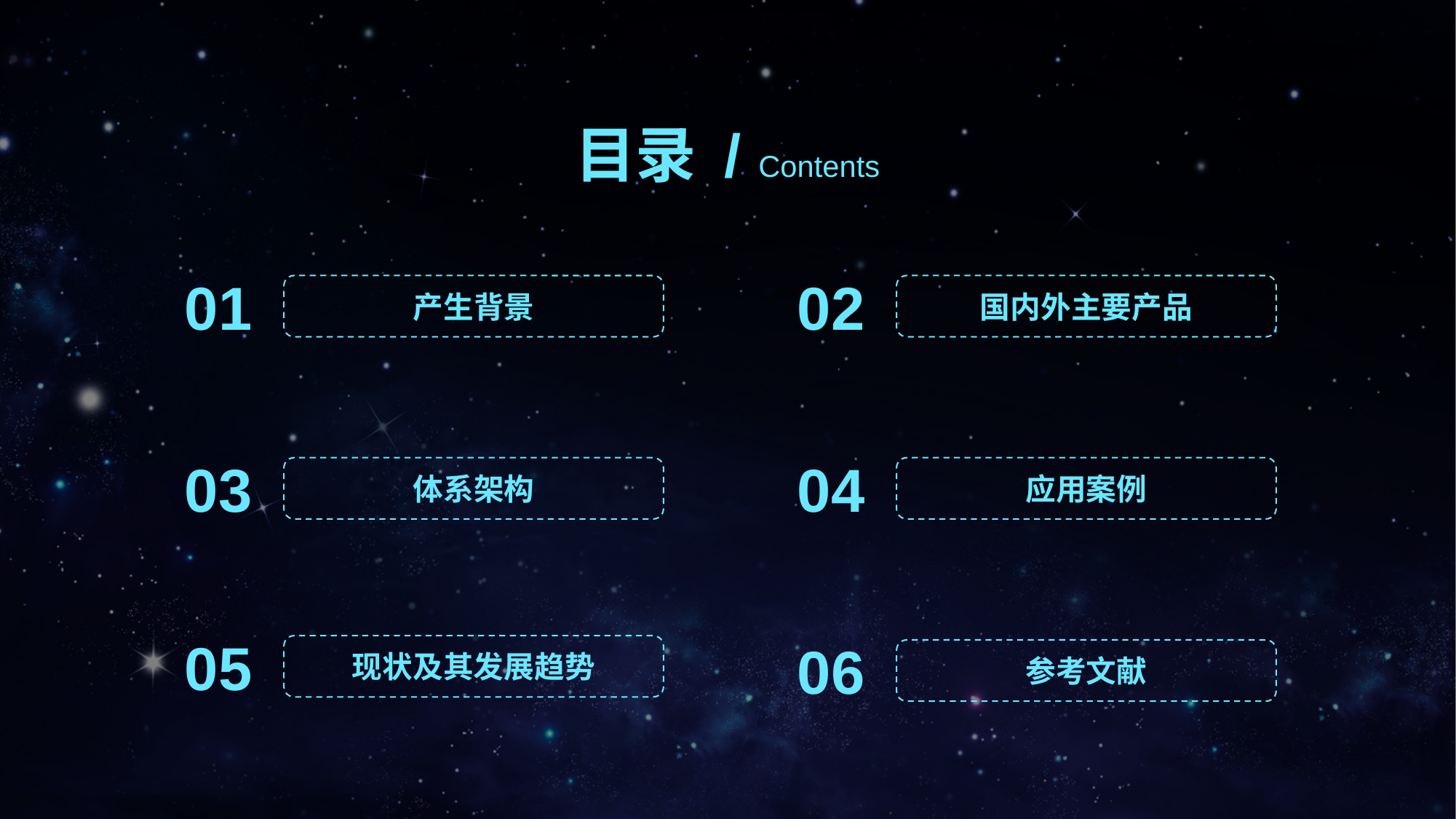

目录 / Contents
01
02
产生背景
国内外主要产品
03
04
体系架构
应用案例
05
06
现状及其发展趋势
参考文献